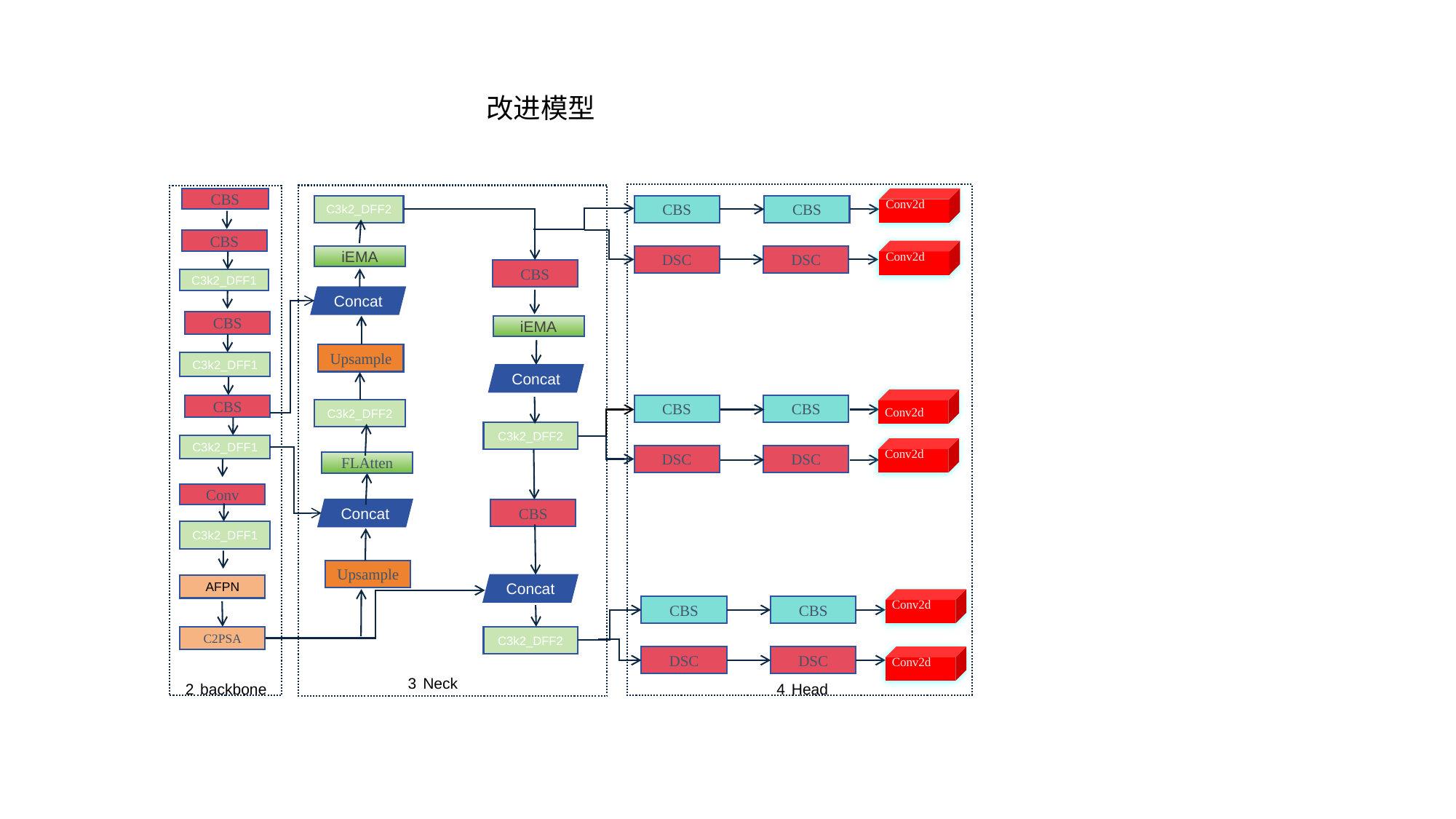

改进模型

CBS
Conv2d

C3k2_DFF2
CBS
CBS
CBS
Conv2d

DSC
DSC
iEMA
CBS
C3k2_DFF1
Concat
CBS
iEMA
Upsample
C3k2_DFF1
Concat
Conv2d
CBS
CBS
CBS
C3k2_DFF2
C3k2_DFF2
C3k2_DFF1
Conv2d

DSC
DSC
FLAtten
Conv
Concat
CBS
C3k2_DFF1
Upsample
Concat
AFPN
Conv2d

CBS
CBS
C3k2_DFF2
C2PSA
DSC
DSC
Conv2d

3 Neck
4 Head
2 backbone